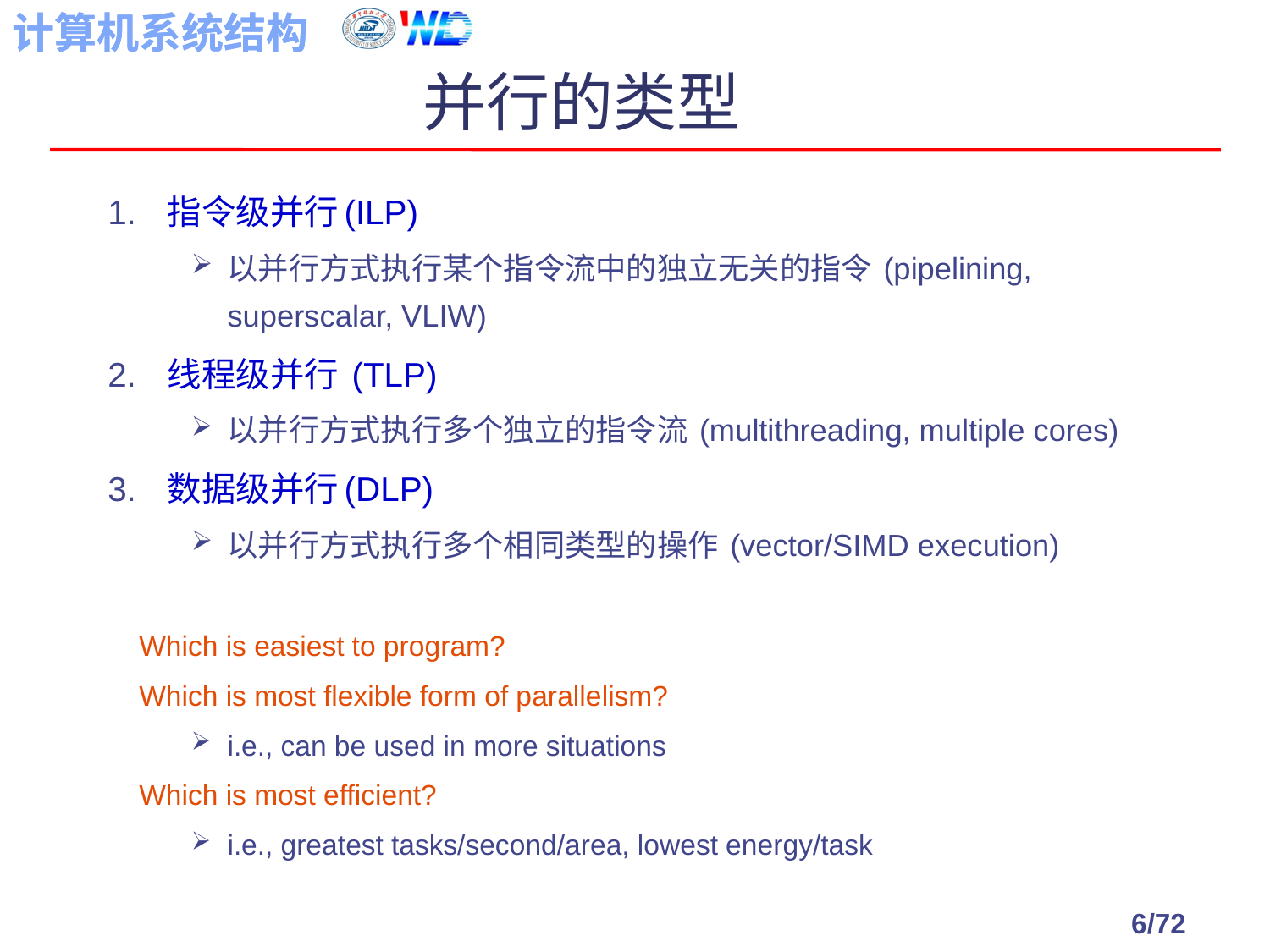

并行的类型
指令级并行(ILP)
以并行方式执行某个指令流中的独立无关的指令 (pipelining, superscalar, VLIW)
线程级并行 (TLP)
以并行方式执行多个独立的指令流 (multithreading, multiple cores)
数据级并行(DLP)
以并行方式执行多个相同类型的操作 (vector/SIMD execution)

    Which is easiest to program?
    Which is most flexible form of parallelism?
i.e., can be used in more situations
    Which is most efficient?
i.e., greatest tasks/second/area, lowest energy/task